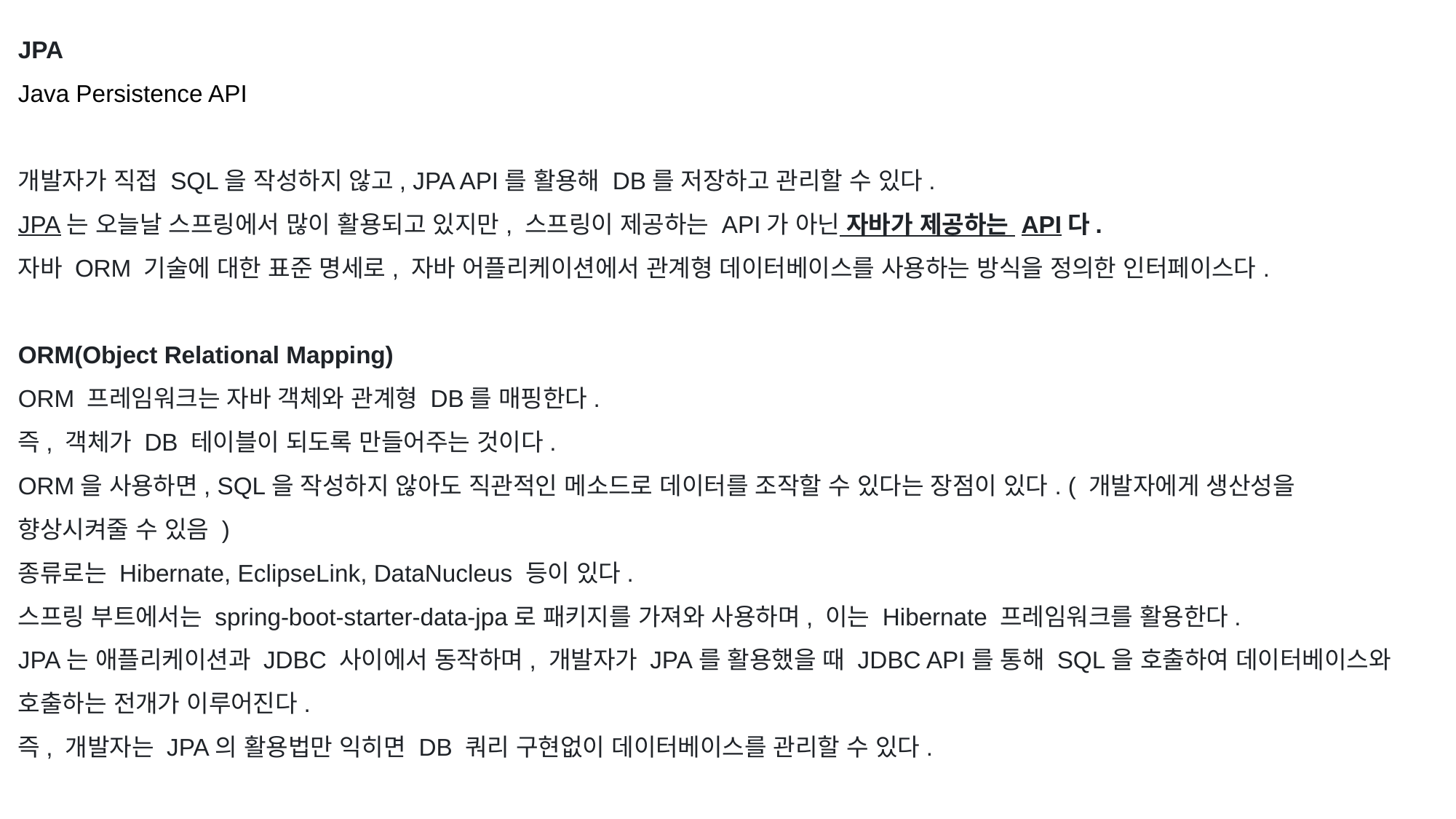

JPA
Java Persistence API

개발자가 직접 SQL을 작성하지 않고, JPA API를 활용해 DB를 저장하고 관리할 수 있다.
JPA는 오늘날 스프링에서 많이 활용되고 있지만, 스프링이 제공하는 API가 아닌 자바가 제공하는 API다.
자바 ORM 기술에 대한 표준 명세로, 자바 어플리케이션에서 관계형 데이터베이스를 사용하는 방식을 정의한 인터페이스다.

ORM(Object Relational Mapping)
ORM 프레임워크는 자바 객체와 관계형 DB를 매핑한다.
즉, 객체가 DB 테이블이 되도록 만들어주는 것이다.
ORM을 사용하면, SQL을 작성하지 않아도 직관적인 메소드로 데이터를 조작할 수 있다는 장점이 있다. ( 개발자에게 생산성을 향상시켜줄 수 있음 )
종류로는 Hibernate, EclipseLink, DataNucleus 등이 있다.
스프링 부트에서는 spring-boot-starter-data-jpa로 패키지를 가져와 사용하며, 이는 Hibernate 프레임워크를 활용한다.
JPA는 애플리케이션과 JDBC 사이에서 동작하며, 개발자가 JPA를 활용했을 때 JDBC API를 통해 SQL을 호출하여 데이터베이스와 호출하는 전개가 이루어진다.
즉, 개발자는 JPA의 활용법만 익히면 DB 쿼리 구현없이 데이터베이스를 관리할 수 있다.